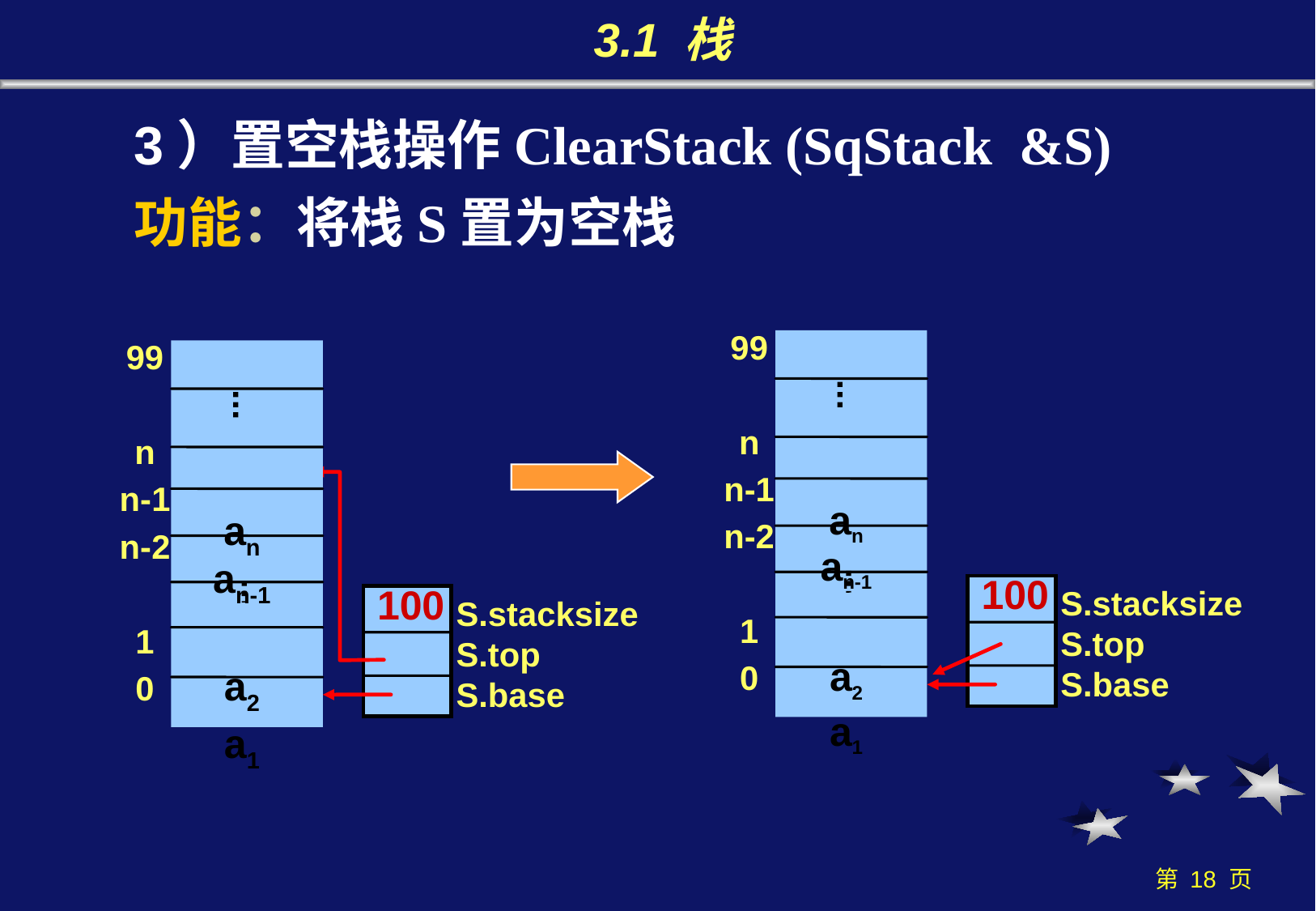

# 3.1 栈
3）置空栈操作ClearStack (SqStack  &S)
功能：将栈S置为空栈

an
an-1

a2
a1

99

n
n-1
n-2

1
0
100

S.stacksize
S.top
S.base

an
an-1

a2
a1

99

n
n-1
n-2

1
0

100

S.stacksize
S.top
S.base